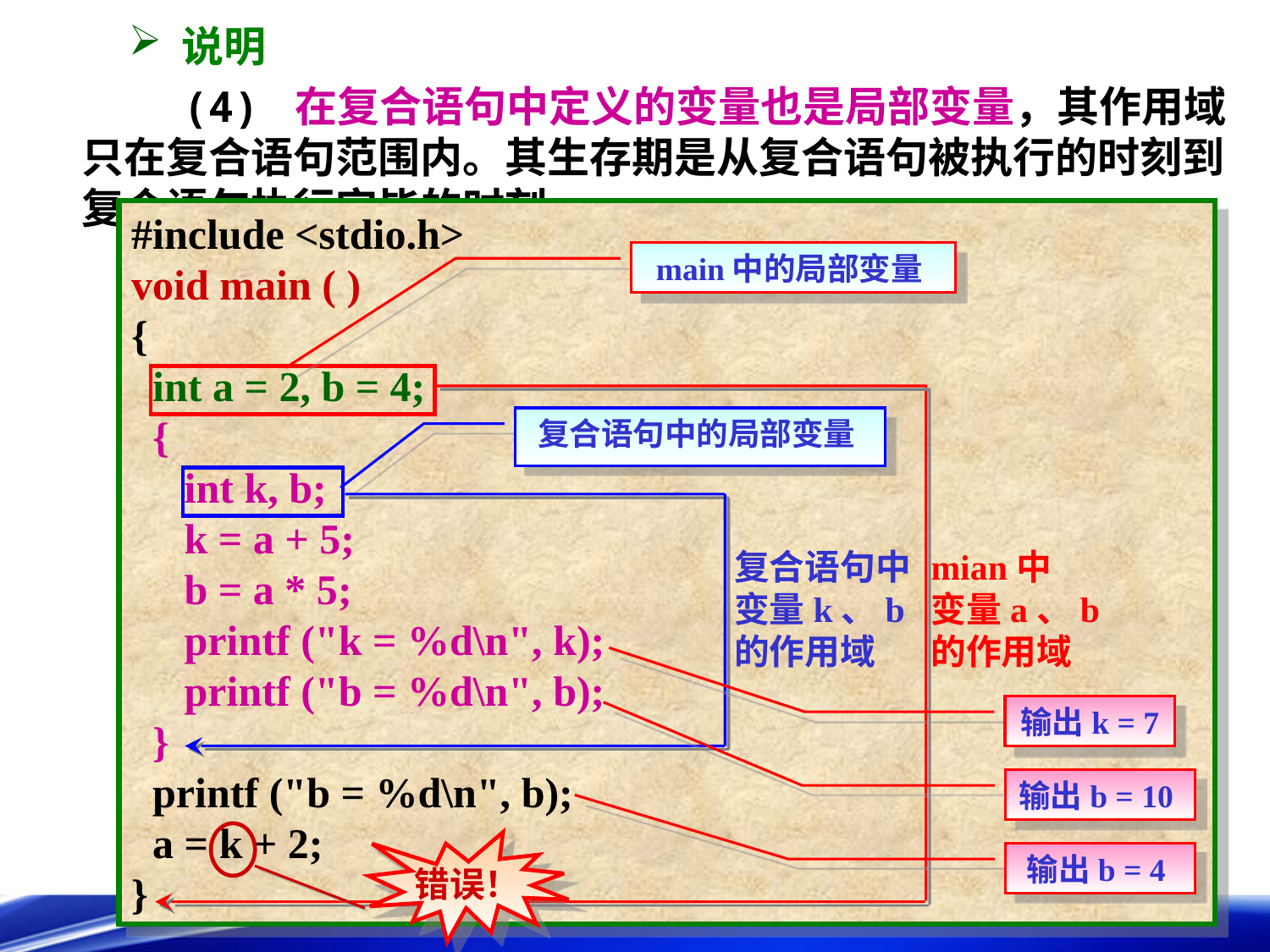

说明
    (4) 在复合语句中定义的变量也是局部变量，其作用域只在复合语句范围内。其生存期是从复合语句被执行的时刻到复合语句执行完毕的时刻。
#include <stdio.h>
void main ( )
{
  int a = 2, b = 4;
  {
     int k, b;
     k = a + 5;
     b = a * 5;
     printf ("k = %d\n", k);
     printf ("b = %d\n", b);
  }
  printf ("b = %d\n", b);
  a = k + 2;
}
main中的局部变量

mian中
变量a、b
的作用域
复合语句中的局部变量

复合语句中
变量k、b
的作用域
输出k = 7
输出b = 10

错误！

输出b = 4